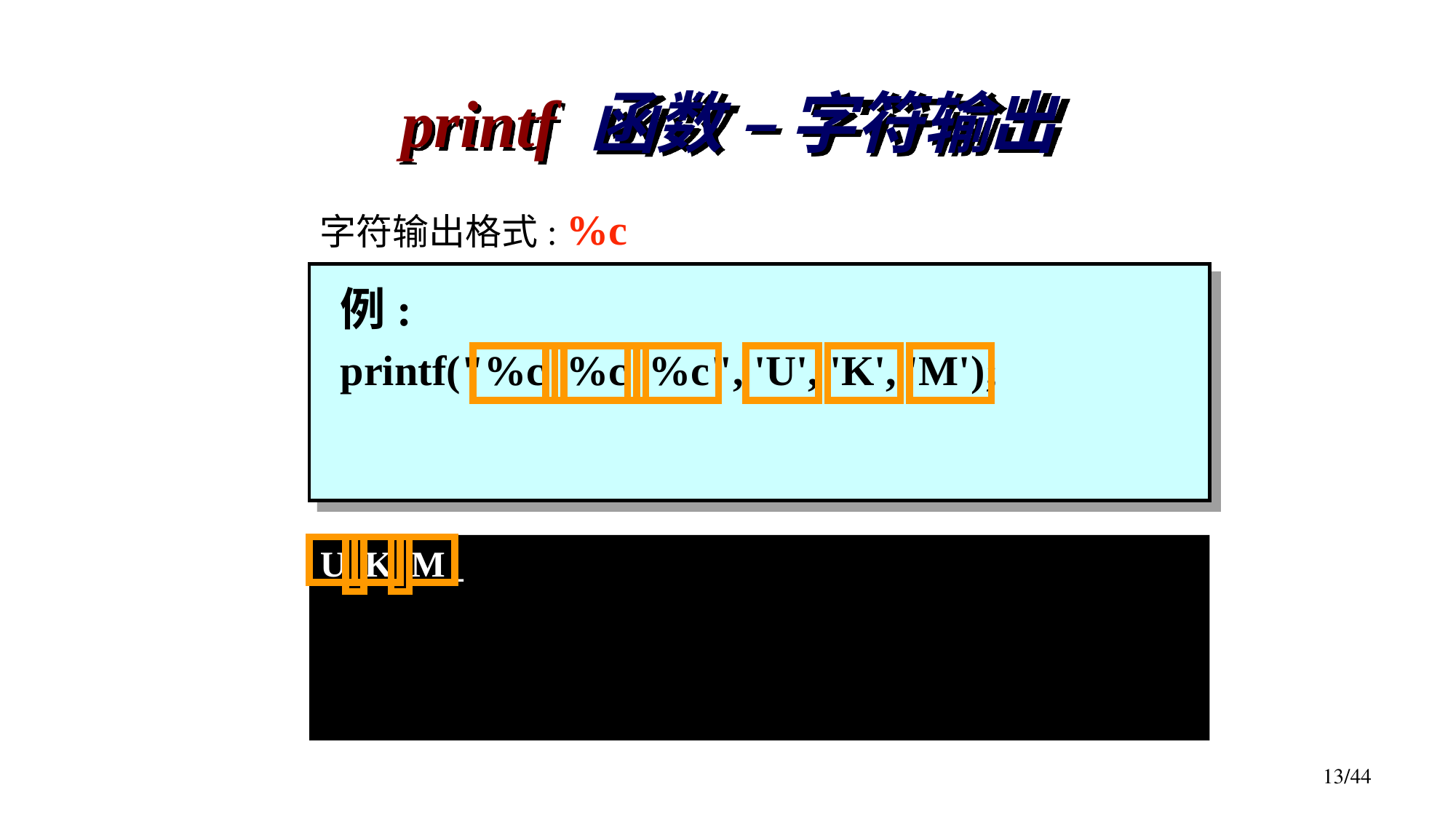

# printf 函数 – 字符输出
字符输出格式: %c
例:
printf("%c  %c  %c", 'U', 'K', 'M');

U  K  M_